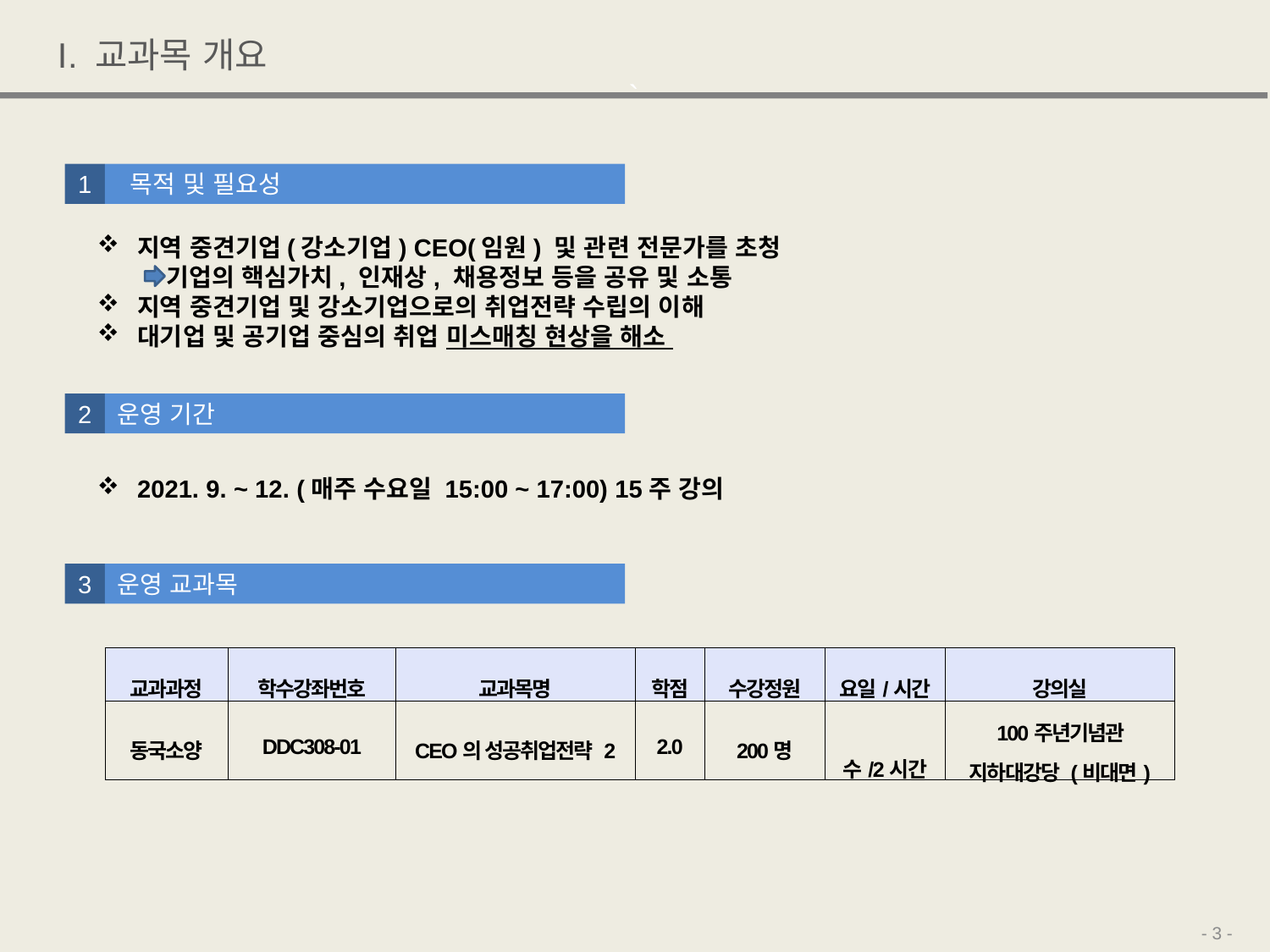

교과목 개요
1
 목적 및 필요성
지역 중견기업(강소기업) CEO(임원) 및 관련 전문가를 초청
         기업의 핵심가치, 인재상, 채용정보 등을 공유 및 소통
지역 중견기업 및 강소기업으로의 취업전략 수립의 이해
대기업 및 공기업 중심의 취업 미스매칭 현상을 해소

2
운영 기간
2021. 9. ~ 12. (매주 수요일 15:00 ~ 17:00) 15주 강의
3
운영 교과목
| 교과과정 | 학수강좌번호 | 교과목명 | 학점 | 수강정원 | 요일/시간 | 강의실 |
| --- | --- | --- | --- | --- | --- | --- |
| 동국소양 | DDC308-01 | CEO의 성공취업전략 2 | 2.0 | 200명 | 수/2시간 | 100주년기념관 지하대강당 (비대면) |
- 3 -